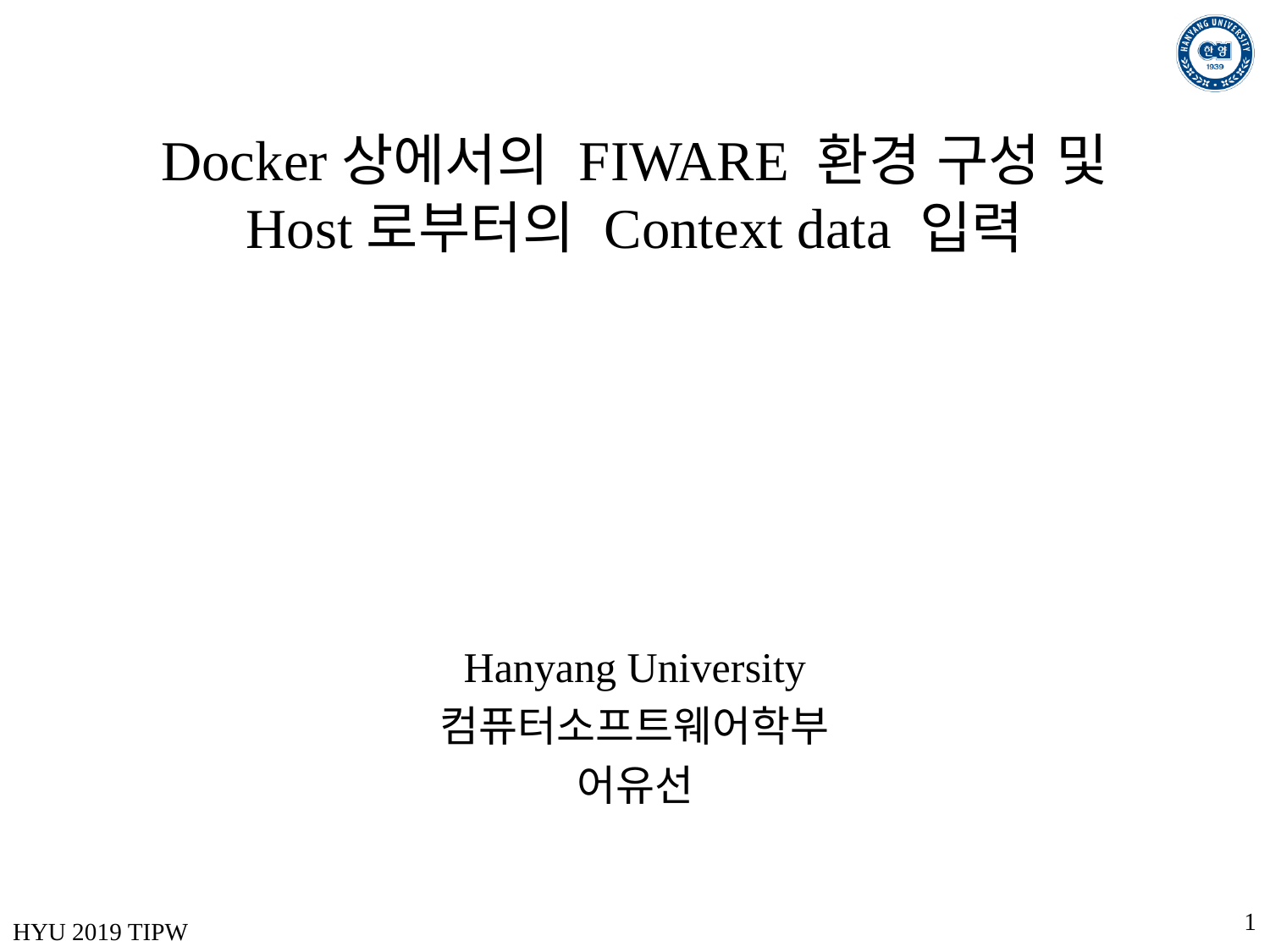

# Docker상에서의 FIWARE 환경 구성 및 Host로부터의 Context data 입력
Hanyang University
컴퓨터소프트웨어학부
어유선
1
HYU 2019 TIPW